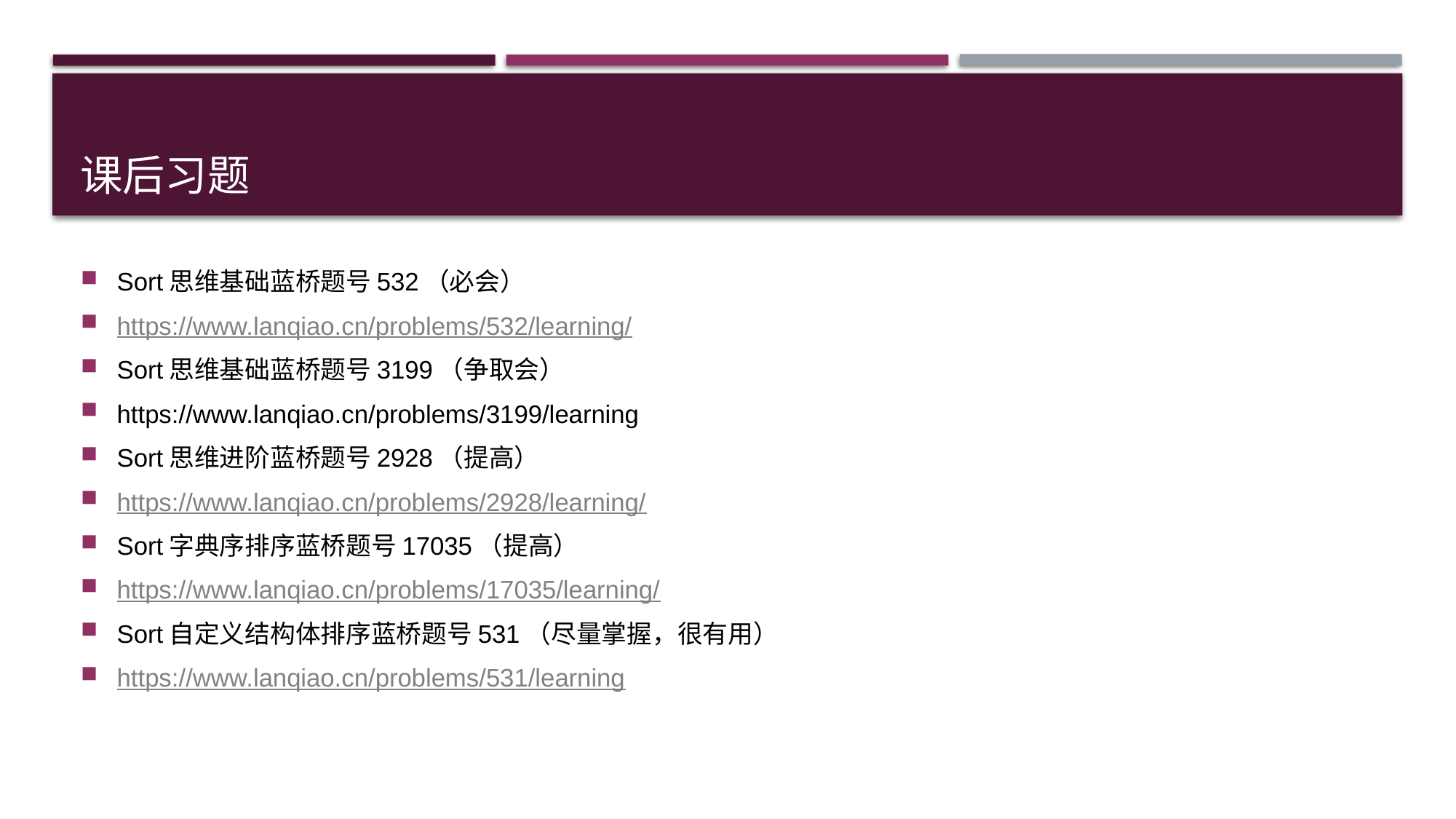

# 课后习题
Sort思维基础蓝桥题号532（必会）
https://www.lanqiao.cn/problems/532/learning/
Sort思维基础蓝桥题号3199（争取会）
https://www.lanqiao.cn/problems/3199/learning
Sort思维进阶蓝桥题号2928（提高）
https://www.lanqiao.cn/problems/2928/learning/
Sort字典序排序蓝桥题号17035（提高）
https://www.lanqiao.cn/problems/17035/learning/
Sort自定义结构体排序蓝桥题号531（尽量掌握，很有用）
https://www.lanqiao.cn/problems/531/learning